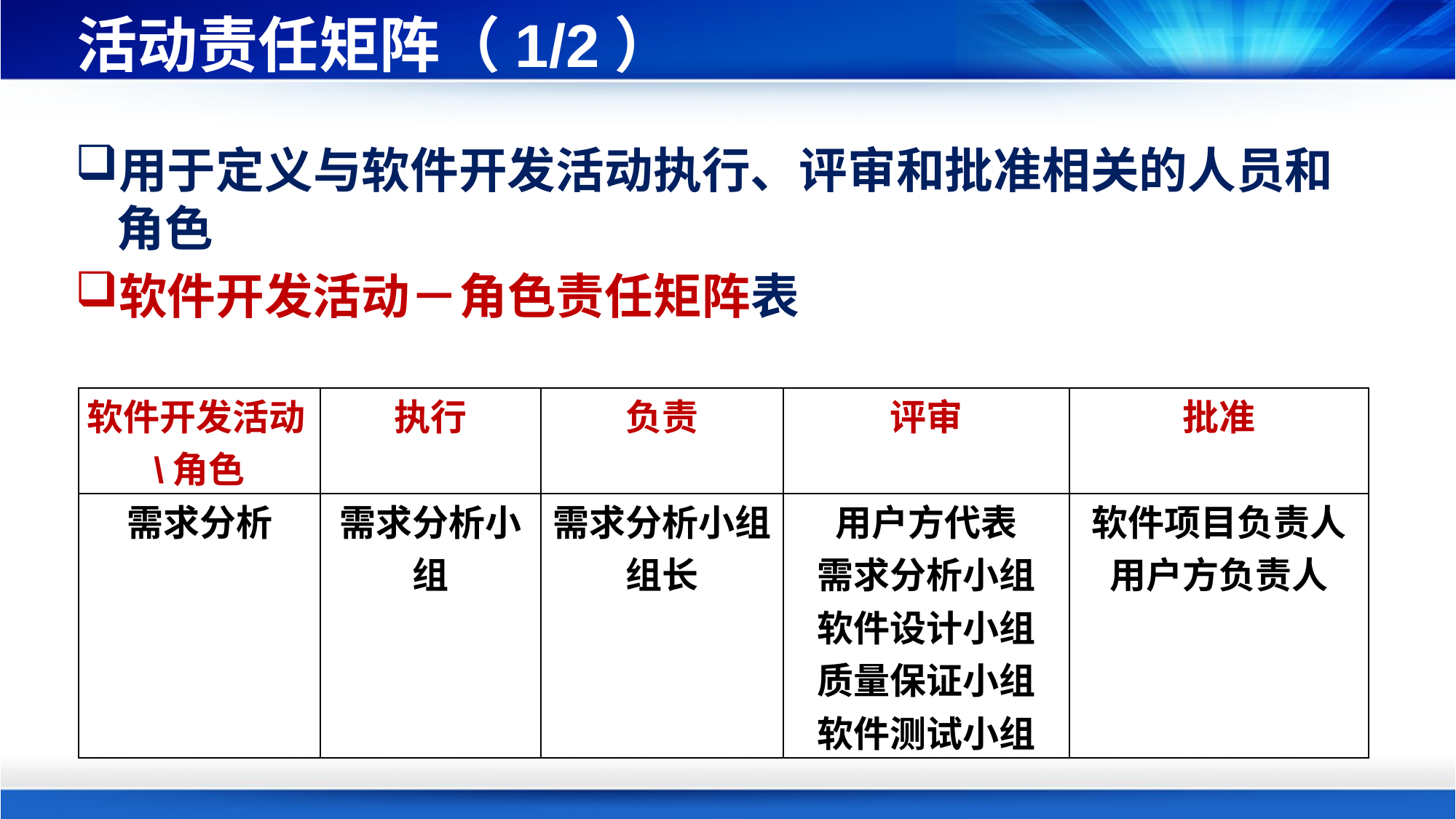

# 活动责任矩阵（1/2）
用于定义与软件开发活动执行、评审和批准相关的人员和角色
软件开发活动－角色责任矩阵表
| 软件开发活动\角色 | 执行 | 负责 | 评审 | 批准 |
| --- | --- | --- | --- | --- |
| 需求分析 | 需求分析小组 | 需求分析小组组长 | 用户方代表 需求分析小组 软件设计小组 质量保证小组 软件测试小组 | 软件项目负责人 用户方负责人 |